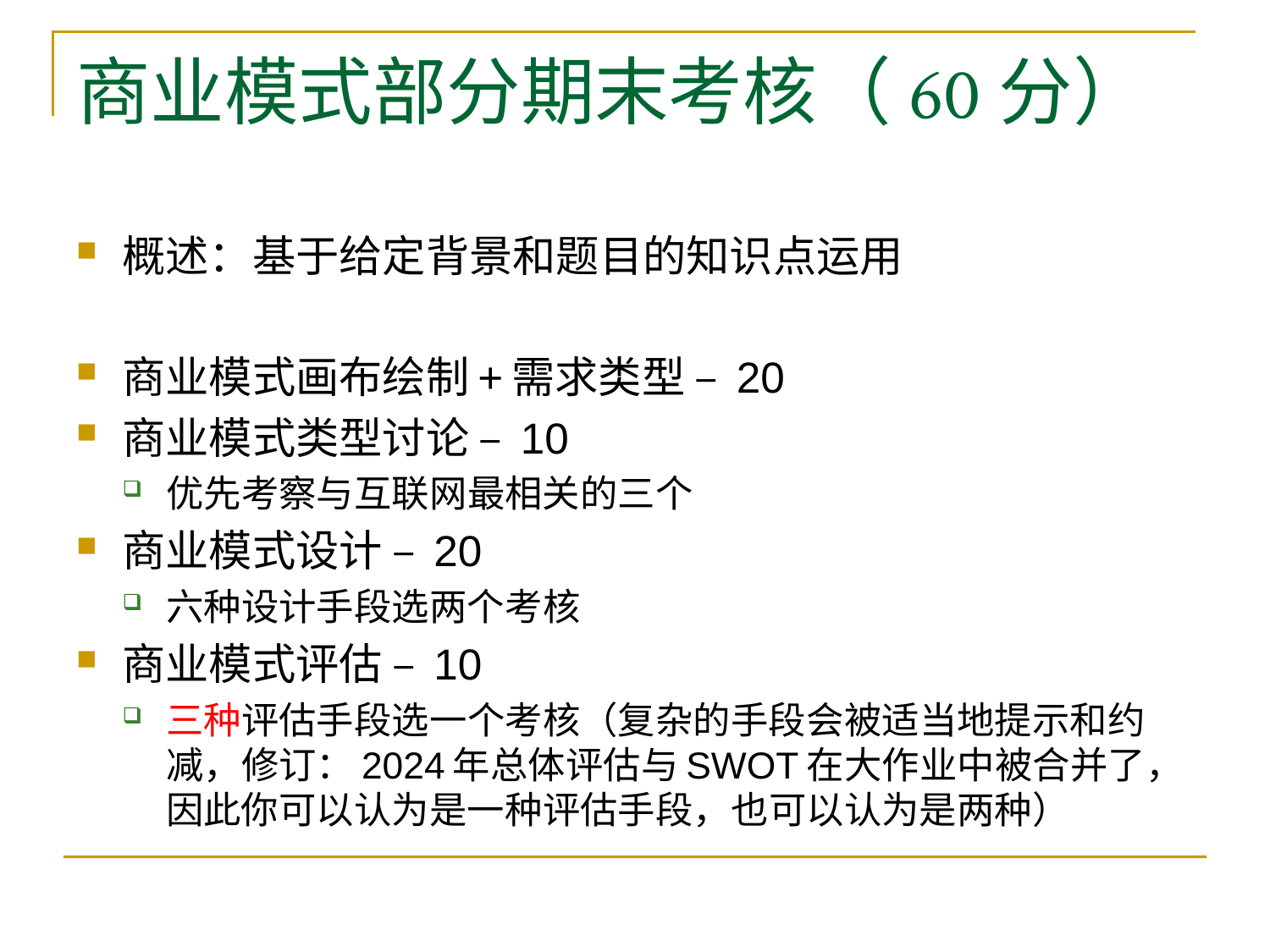

# 商业模式部分期末考核（60分）
概述：基于给定背景和题目的知识点运用

商业模式画布绘制+需求类型 – 20
商业模式类型讨论 – 10
优先考察与互联网最相关的三个
商业模式设计 – 20
六种设计手段选两个考核
商业模式评估 – 10
三种评估手段选一个考核（复杂的手段会被适当地提示和约减，修订：2024年总体评估与SWOT在大作业中被合并了，因此你可以认为是一种评估手段，也可以认为是两种）